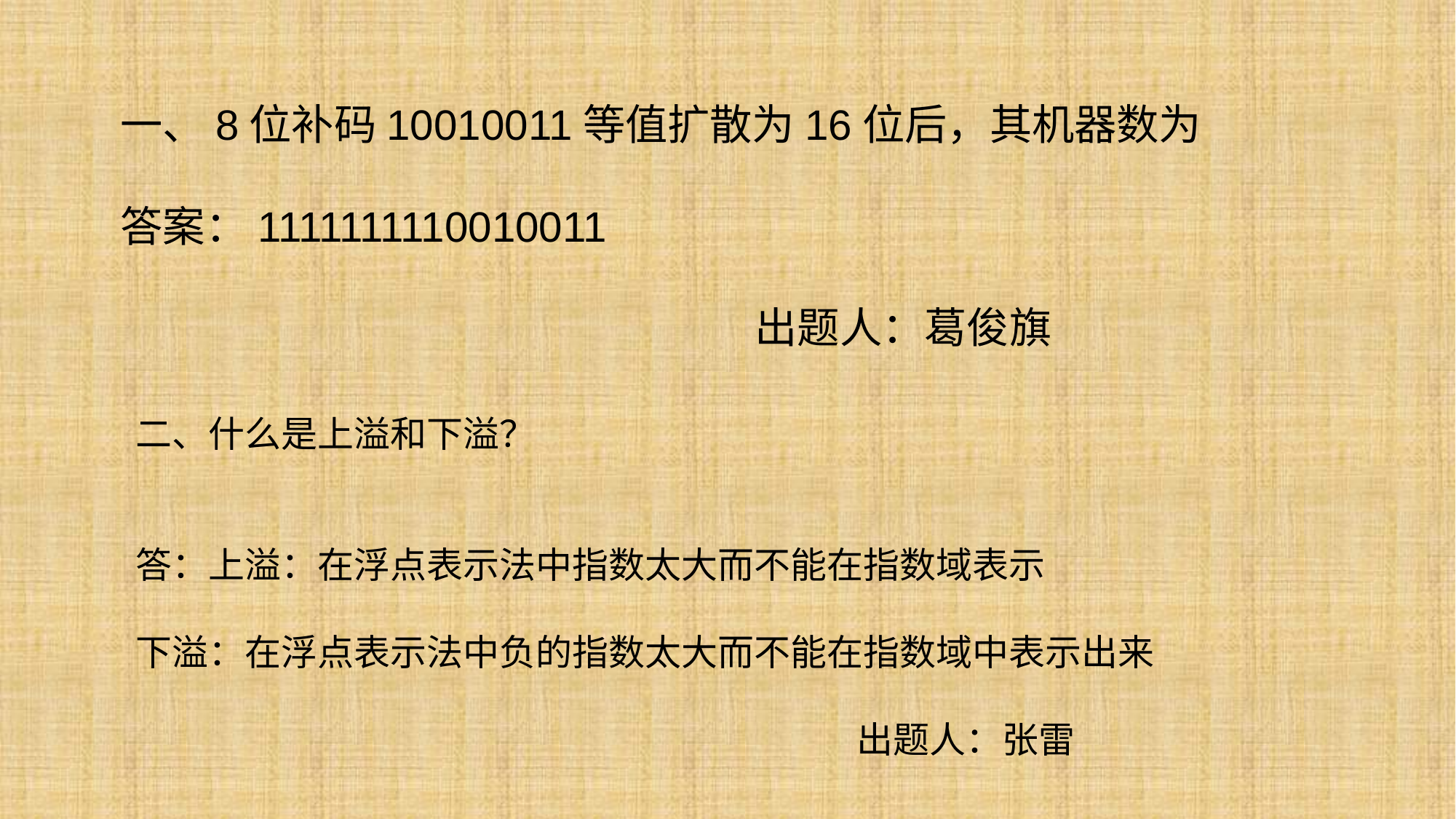

一、8位补码10010011等值扩散为16位后，其机器数为

答案：1111111110010011

                                                                  出题人：葛俊旗
二、什么是上溢和下溢？
答：上溢：在浮点表示法中指数太大而不能在指数域表示
下溢：在浮点表示法中负的指数太大而不能在指数域中表示出来

                                                                                       出题人：张雷